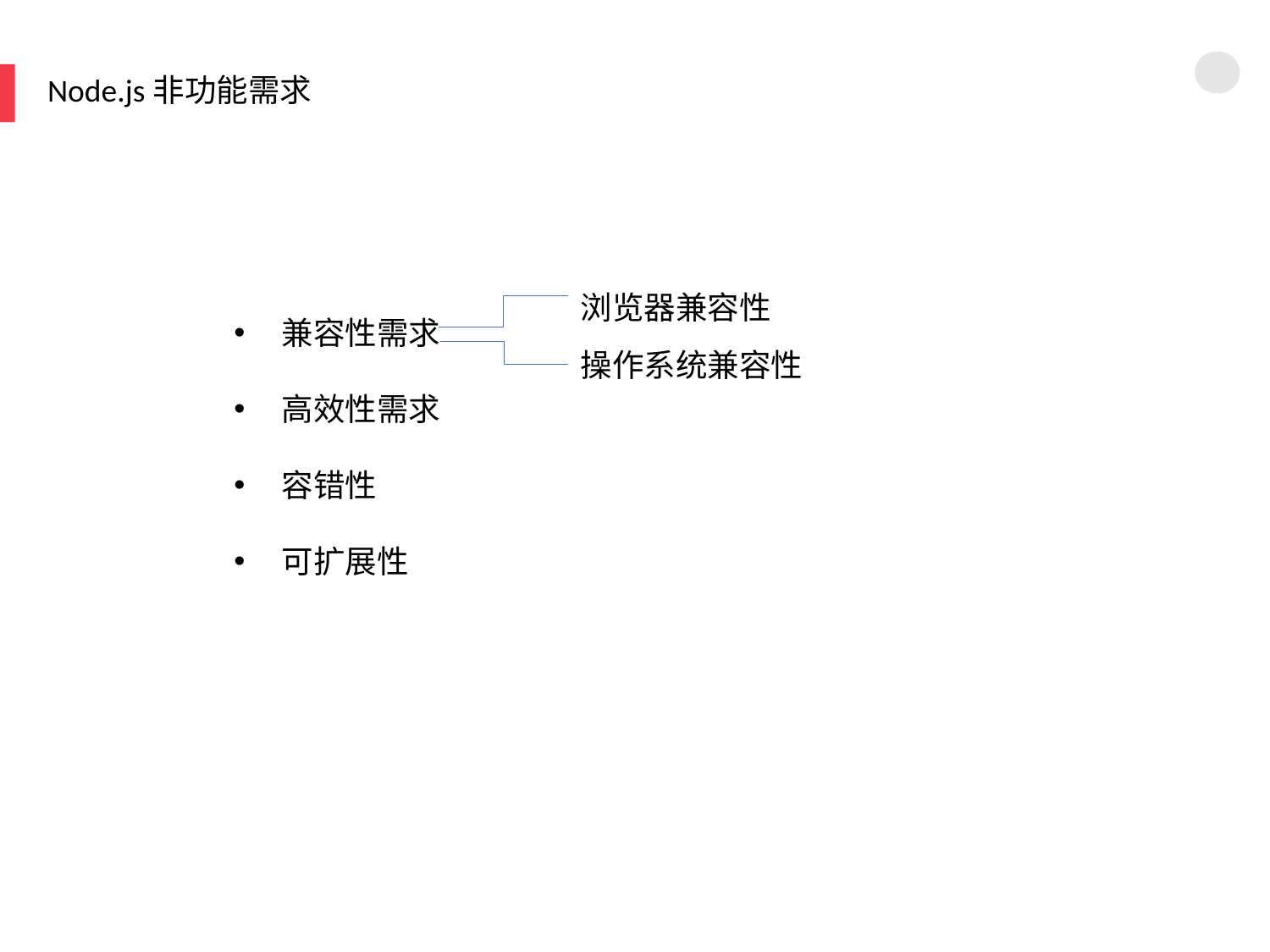

16
Node.js非功能需求
浏览器兼容性
兼容性需求

高效性需求

容错性

可扩展性

操作系统兼容性